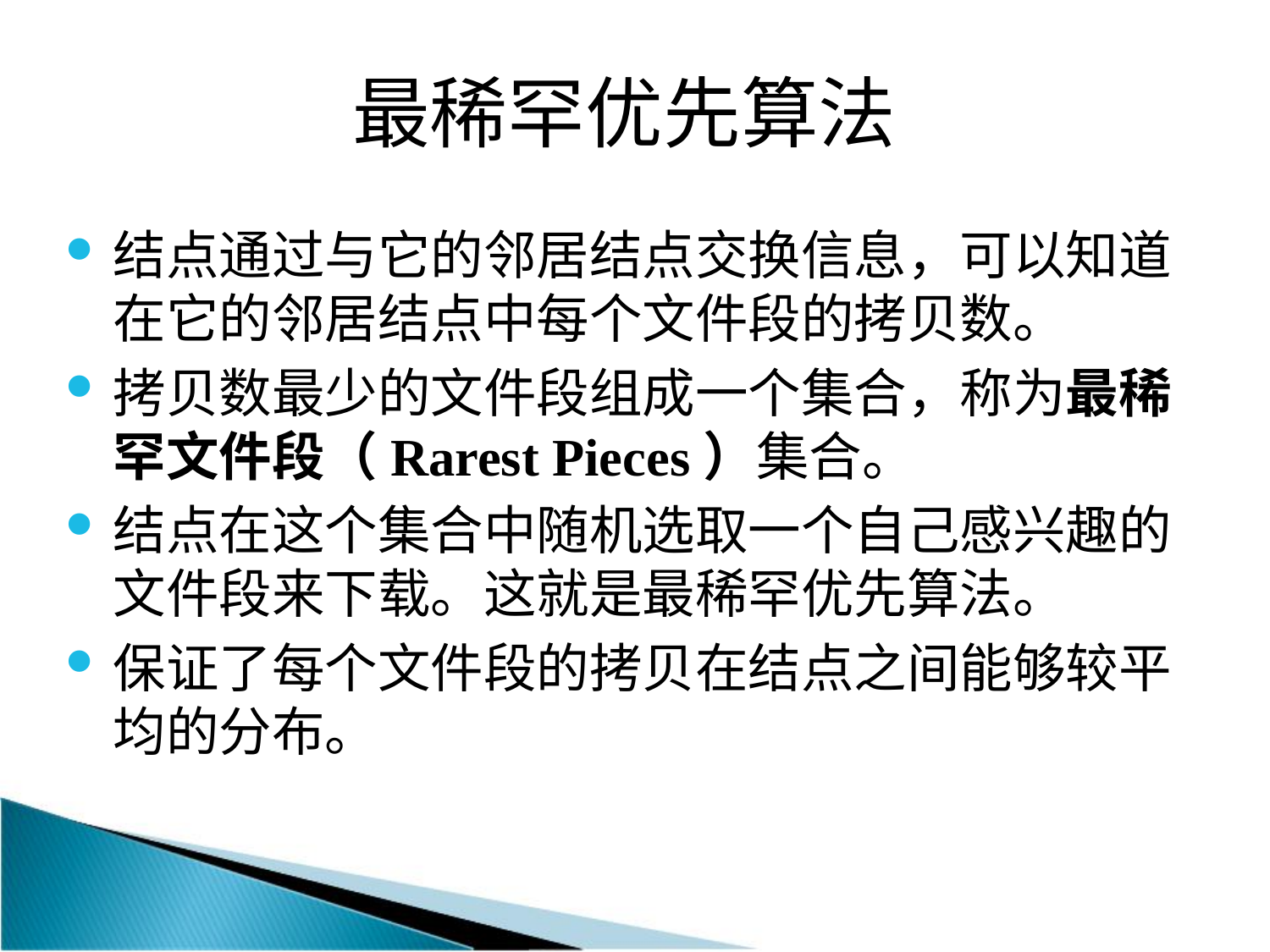

# 最稀罕优先算法
结点通过与它的邻居结点交换信息，可以知道在它的邻居结点中每个文件段的拷贝数。
拷贝数最少的文件段组成一个集合，称为最稀罕文件段（Rarest Pieces）集合。
结点在这个集合中随机选取一个自己感兴趣的文件段来下载。这就是最稀罕优先算法。
保证了每个文件段的拷贝在结点之间能够较平均的分布。